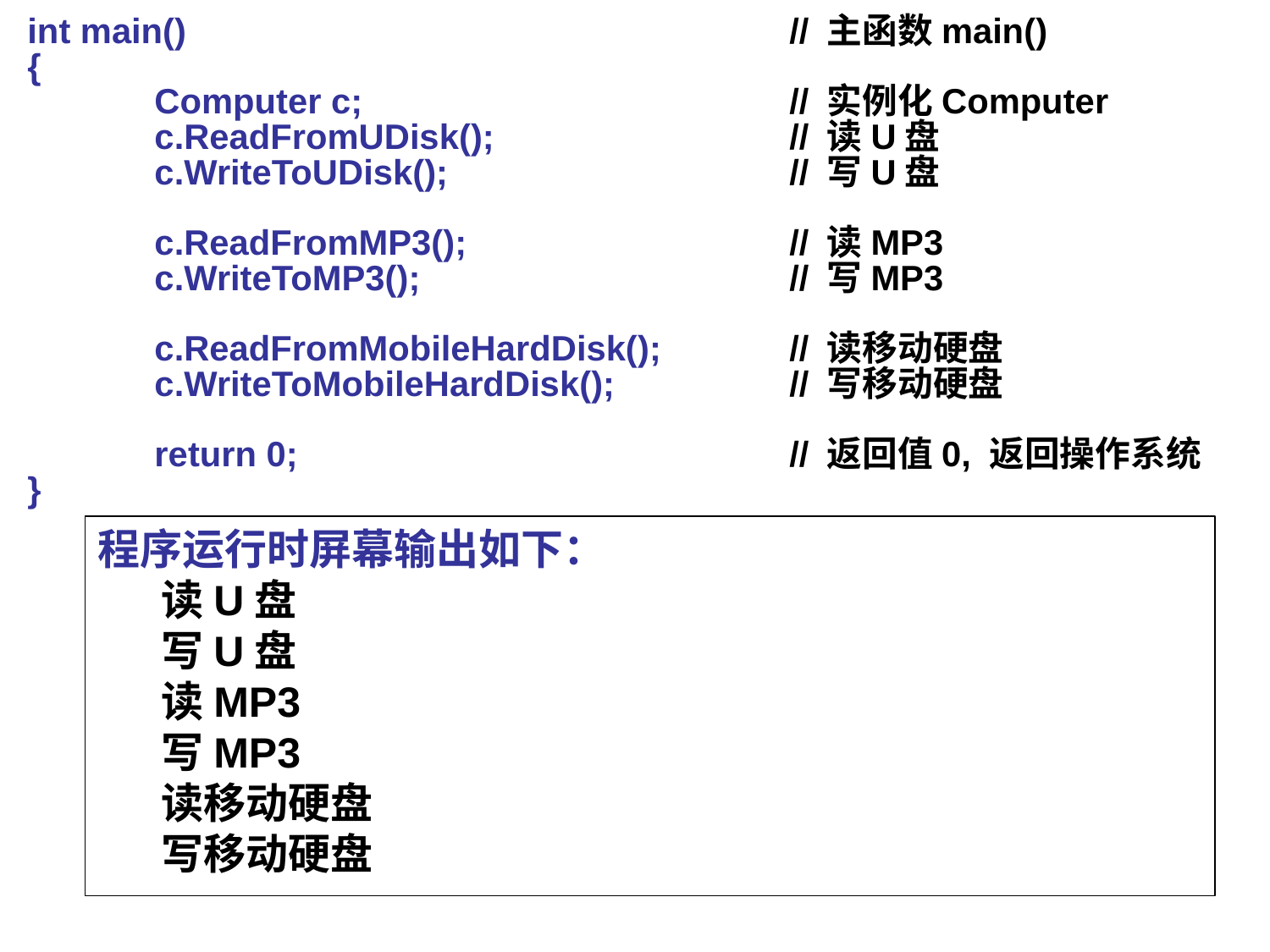

int main()					// 主函数main()
{
	Computer c;				// 实例化Computer
	c.ReadFromUDisk();			// 读U盘
	c.WriteToUDisk();			// 写U盘

	c.ReadFromMP3();			// 读MP3
	c.WriteToMP3();			// 写MP3

	c.ReadFromMobileHardDisk();		// 读移动硬盘
	c.WriteToMobileHardDisk();		// 写移动硬盘

	return 0;                    			// 返回值0, 返回操作系统
}

程序运行时屏幕输出如下：
读U盘
写U盘
读MP3
写MP3
读移动硬盘
写移动硬盘